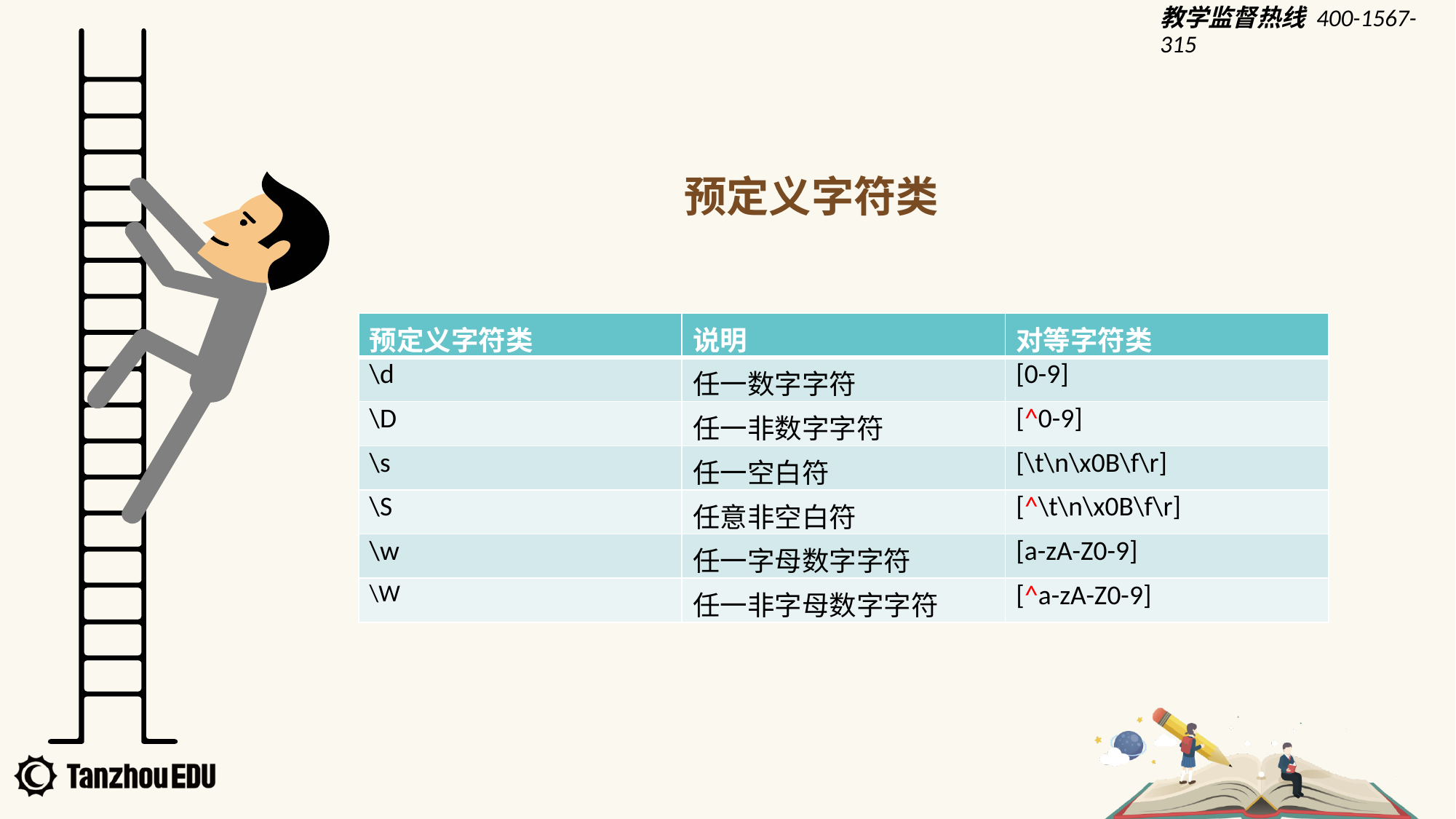

预定义字符类
| 预定义字符类 | 说明 | 对等字符类 |
| --- | --- | --- |
| \d | 任一数字字符 | [0-9] |
| \D | 任一非数字字符 | [^0-9] |
| \s | 任一空白符 | [\t\n\x0B\f\r] |
| \S | 任意非空白符 | [^\t\n\x0B\f\r] |
| \w | 任一字母数字字符 | [a-zA-Z0-9] |
| \W | 任一非字母数字字符 | [^a-zA-Z0-9] |